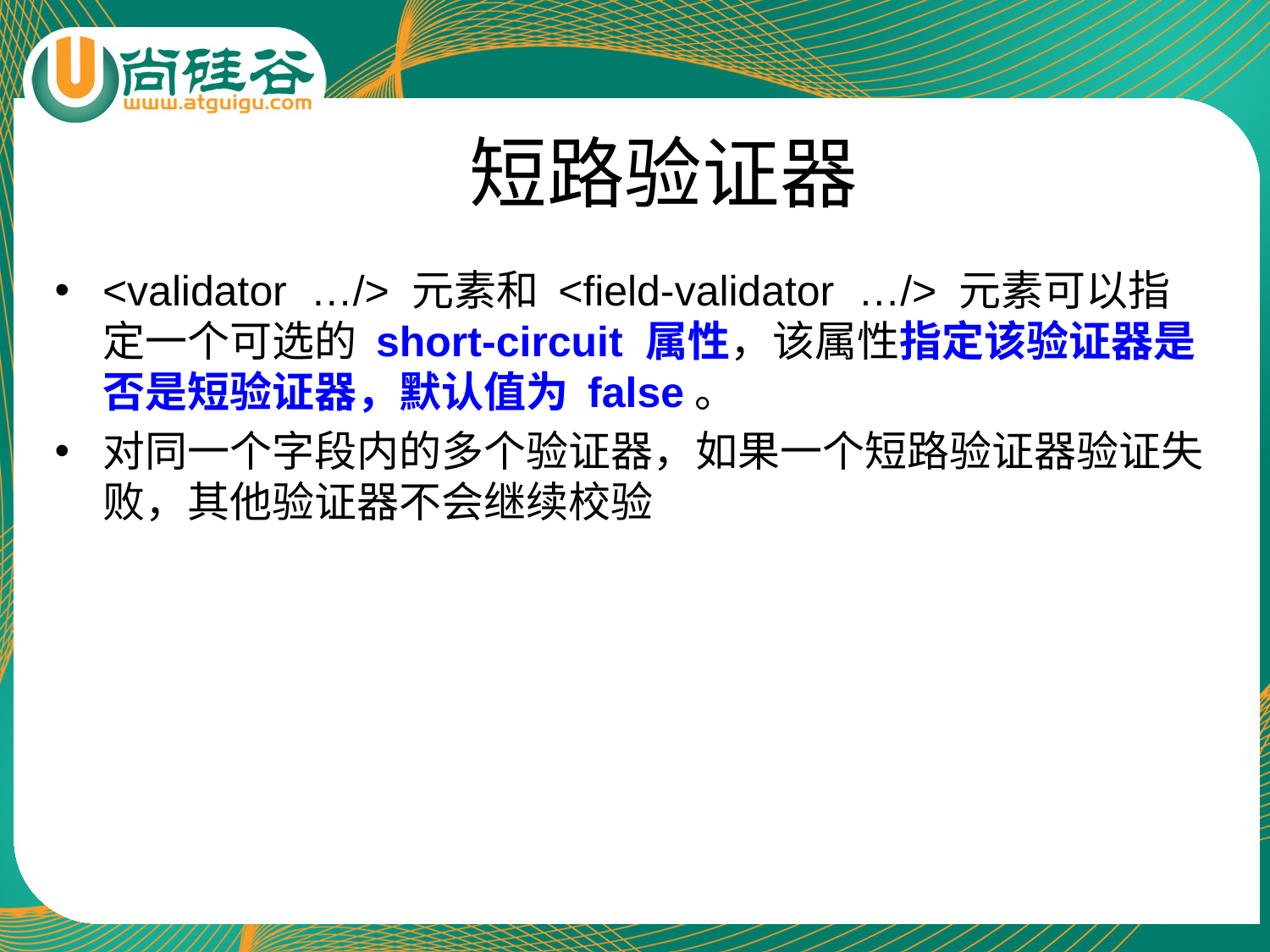

# 短路验证器
<validator  …/> 元素和 <field-validator  …/> 元素可以指定一个可选的 short-circuit 属性，该属性指定该验证器是否是短验证器，默认值为 false。
对同一个字段内的多个验证器，如果一个短路验证器验证失败，其他验证器不会继续校验